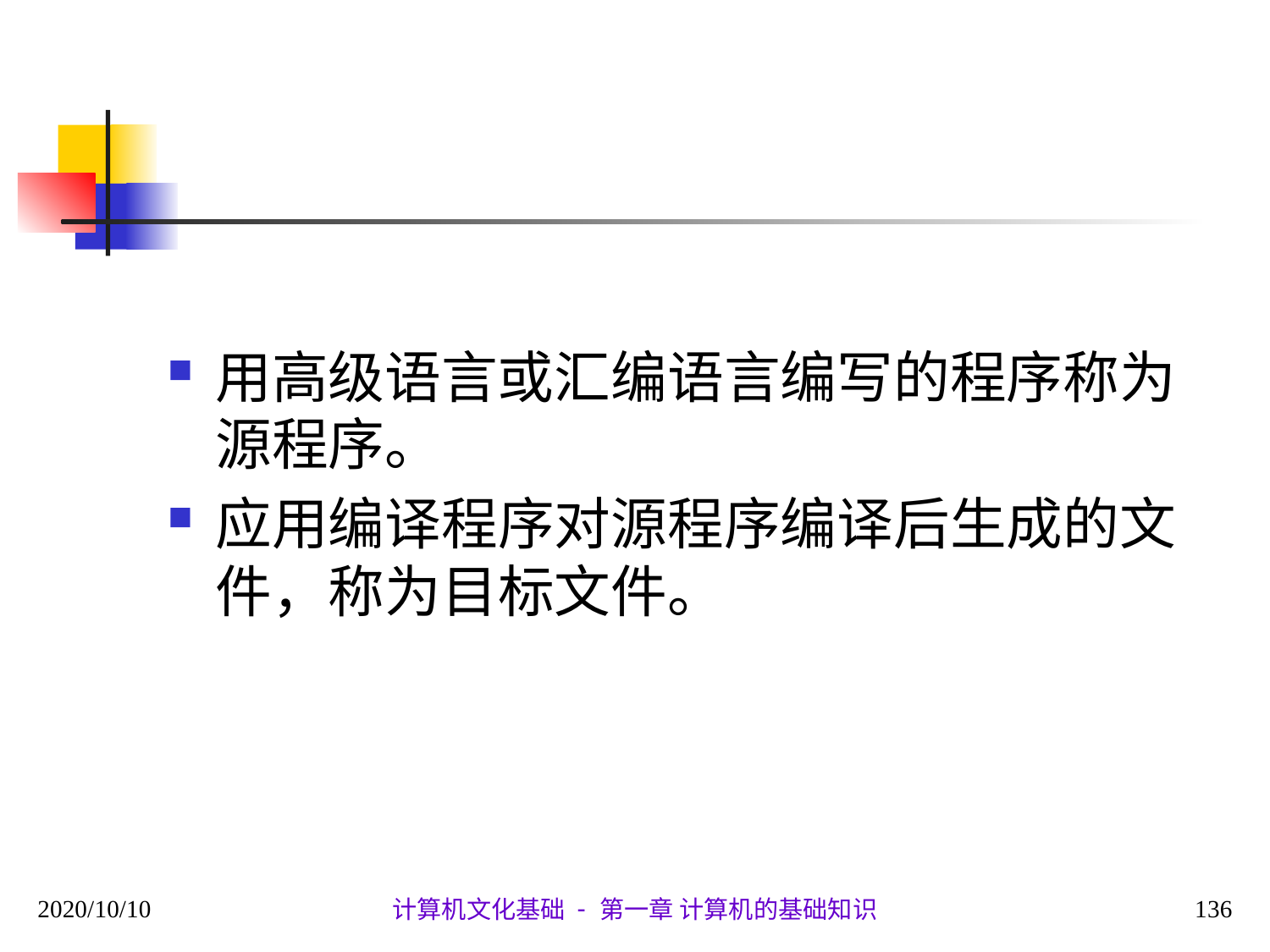

#

用高级语言或汇编语言编写的程序称为源程序。
应用编译程序对源程序编译后生成的文件，称为目标文件。

2020/10/10
136
计算机文化基础 - 第一章 计算机的基础知识